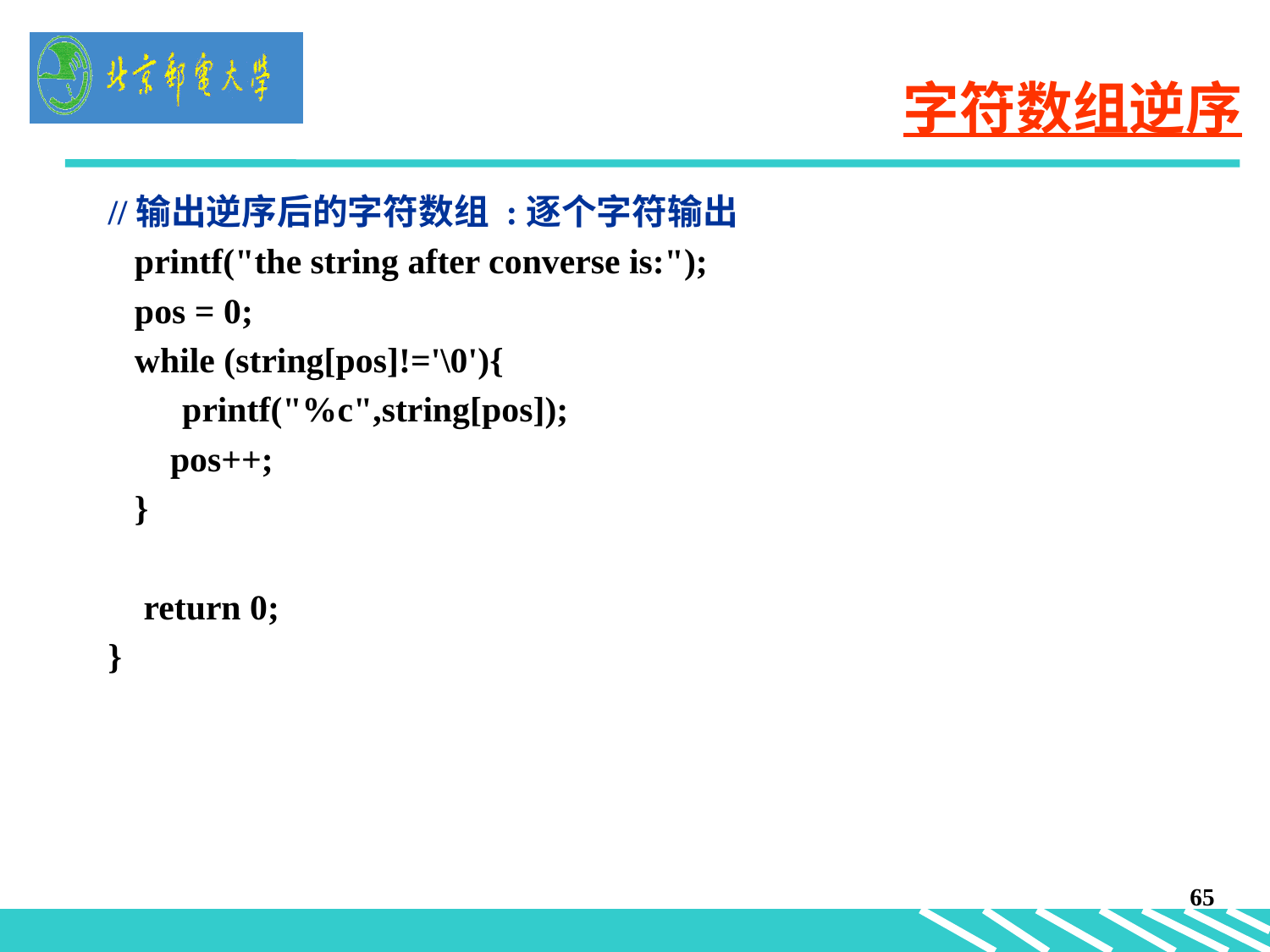

# 字符数组逆序
//输出逆序后的字符数组 :逐个字符输出
   printf("the string after converse is:");
   pos = 0;
   while (string[pos]!='\0'){
	   printf("%c",string[pos]);
       pos++;
   }

    return 0;
}
65